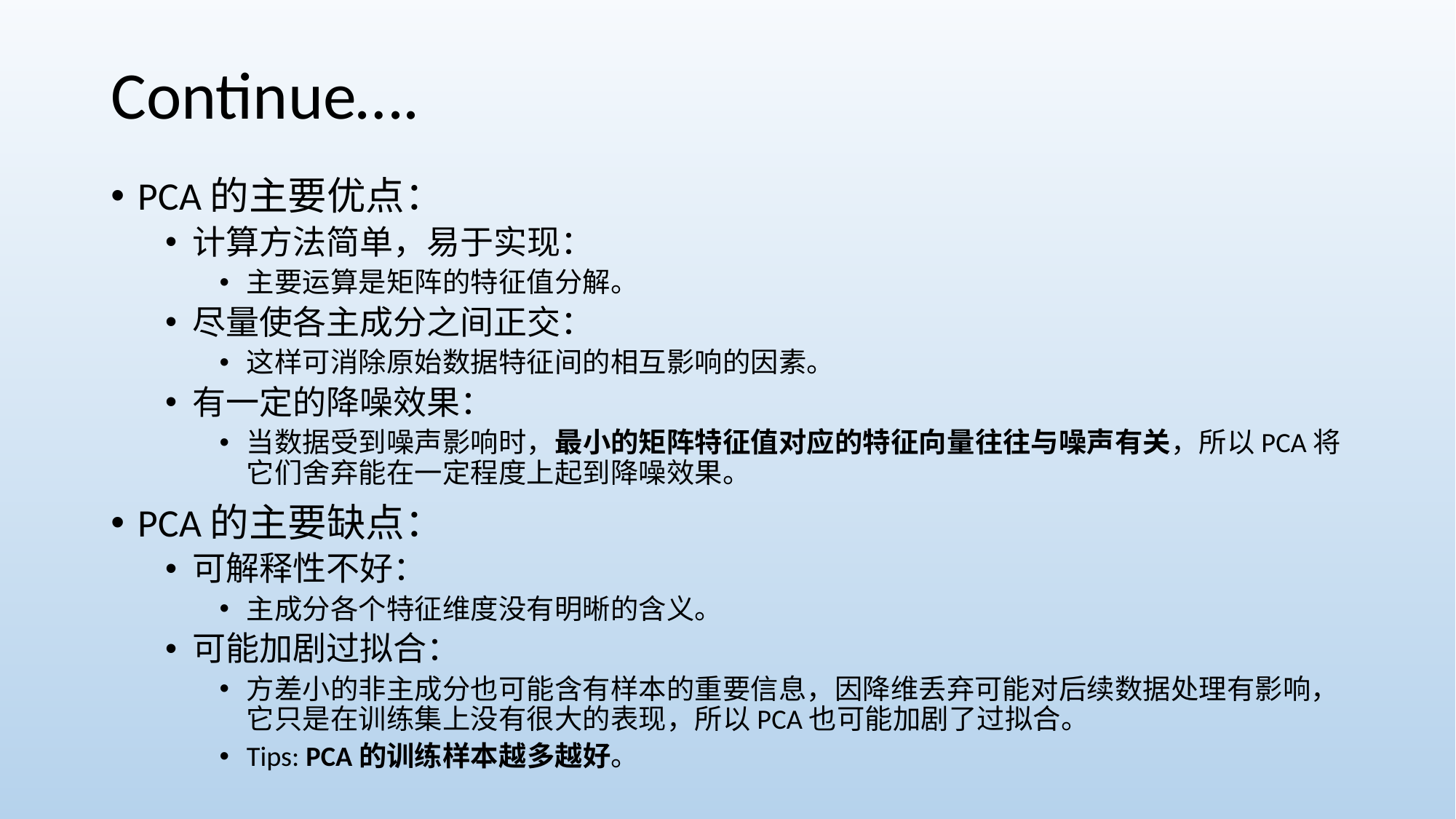

# Continue….
PCA的主要优点：
计算方法简单，易于实现：
主要运算是矩阵的特征值分解。
尽量使各主成分之间正交：
这样可消除原始数据特征间的相互影响的因素。
有一定的降噪效果：
当数据受到噪声影响时，最小的矩阵特征值对应的特征向量往往与噪声有关，所以PCA将它们舍弃能在一定程度上起到降噪效果。
PCA的主要缺点：
可解释性不好：
主成分各个特征维度没有明晰的含义。
可能加剧过拟合：
方差小的非主成分也可能含有样本的重要信息，因降维丢弃可能对后续数据处理有影响，它只是在训练集上没有很大的表现，所以PCA也可能加剧了过拟合。
Tips: PCA的训练样本越多越好。